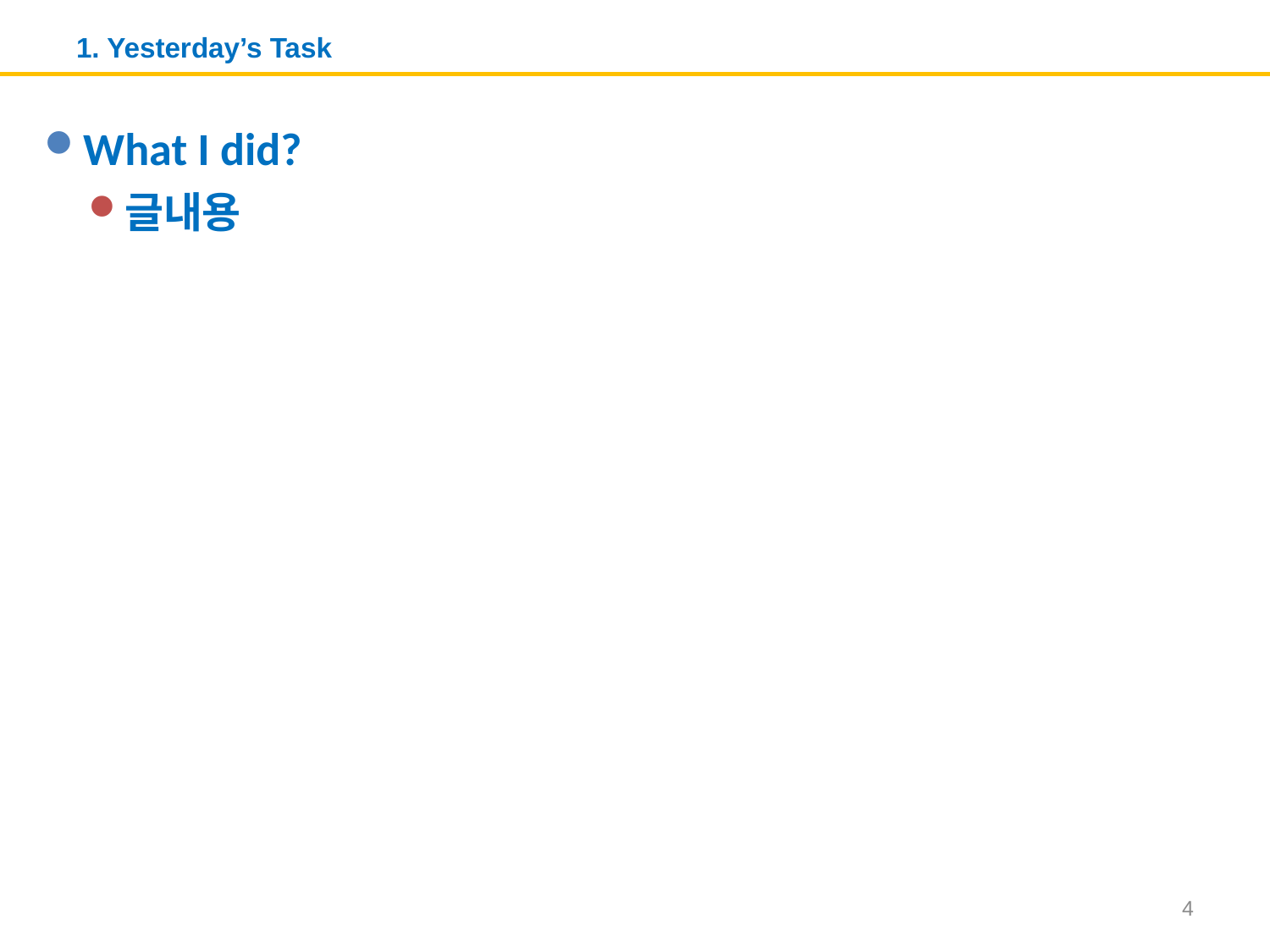

# 1. Yesterday’s Task
What I did?
글내용

4